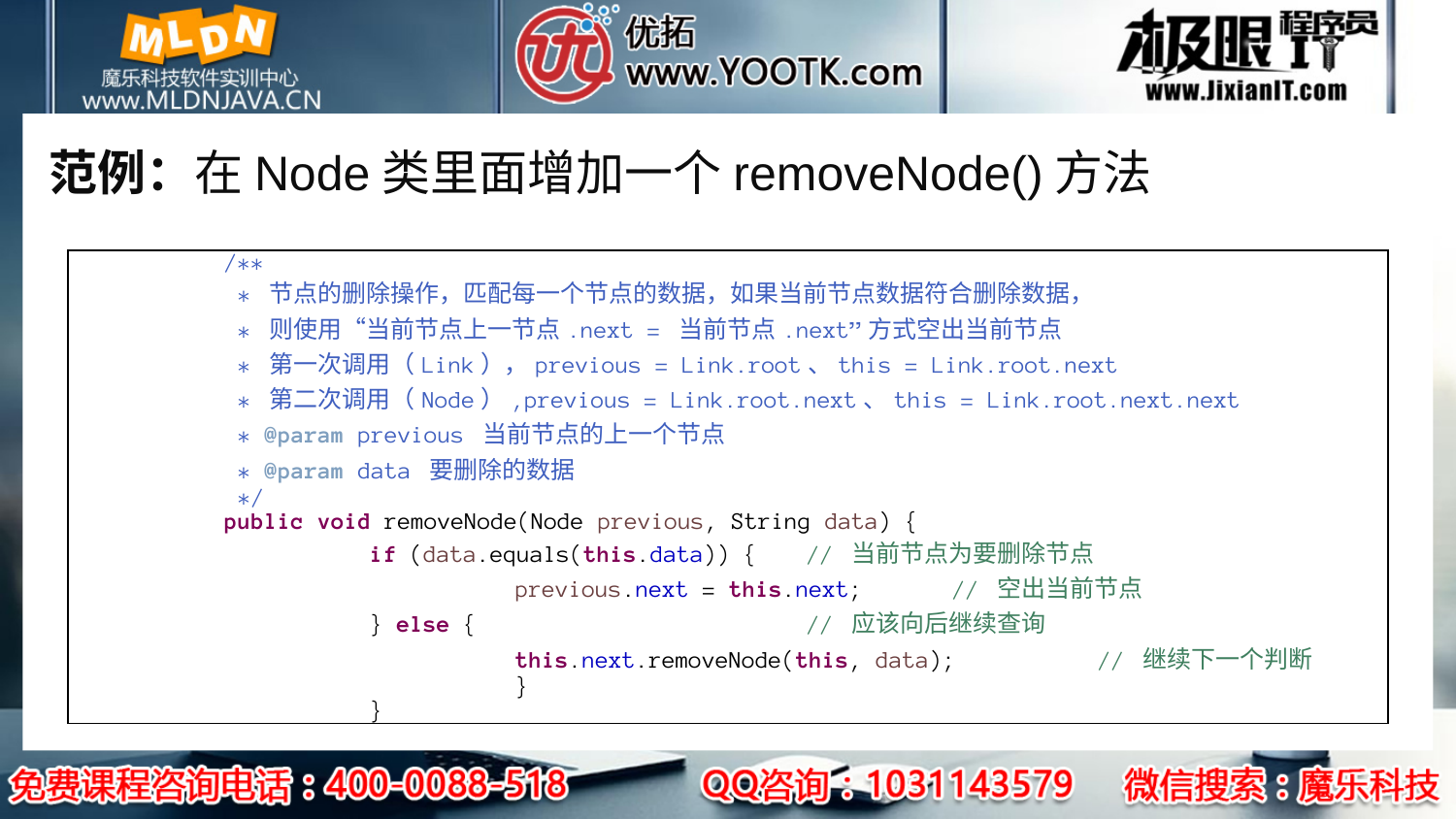

# 范例：在Node类里面增加一个removeNode()方法
| /\*\* \* 节点的删除操作，匹配每一个节点的数据，如果当前节点数据符合删除数据， \* 则使用“当前节点上一节点.next = 当前节点.next”方式空出当前节点 \* 第一次调用（Link），previous = Link.root、this = Link.root.next \* 第二次调用（Node）,previous = Link.root.next、this = Link.root.next.next \* @param previous 当前节点的上一个节点 \* @param data 要删除的数据 \*/ public void removeNode(Node previous, String data) { if (data.equals(this.data)) { // 当前节点为要删除节点 previous.next = this.next; // 空出当前节点 } else { // 应该向后继续查询 this.next.removeNode(this, data); // 继续下一个判断 } } |
| --- |